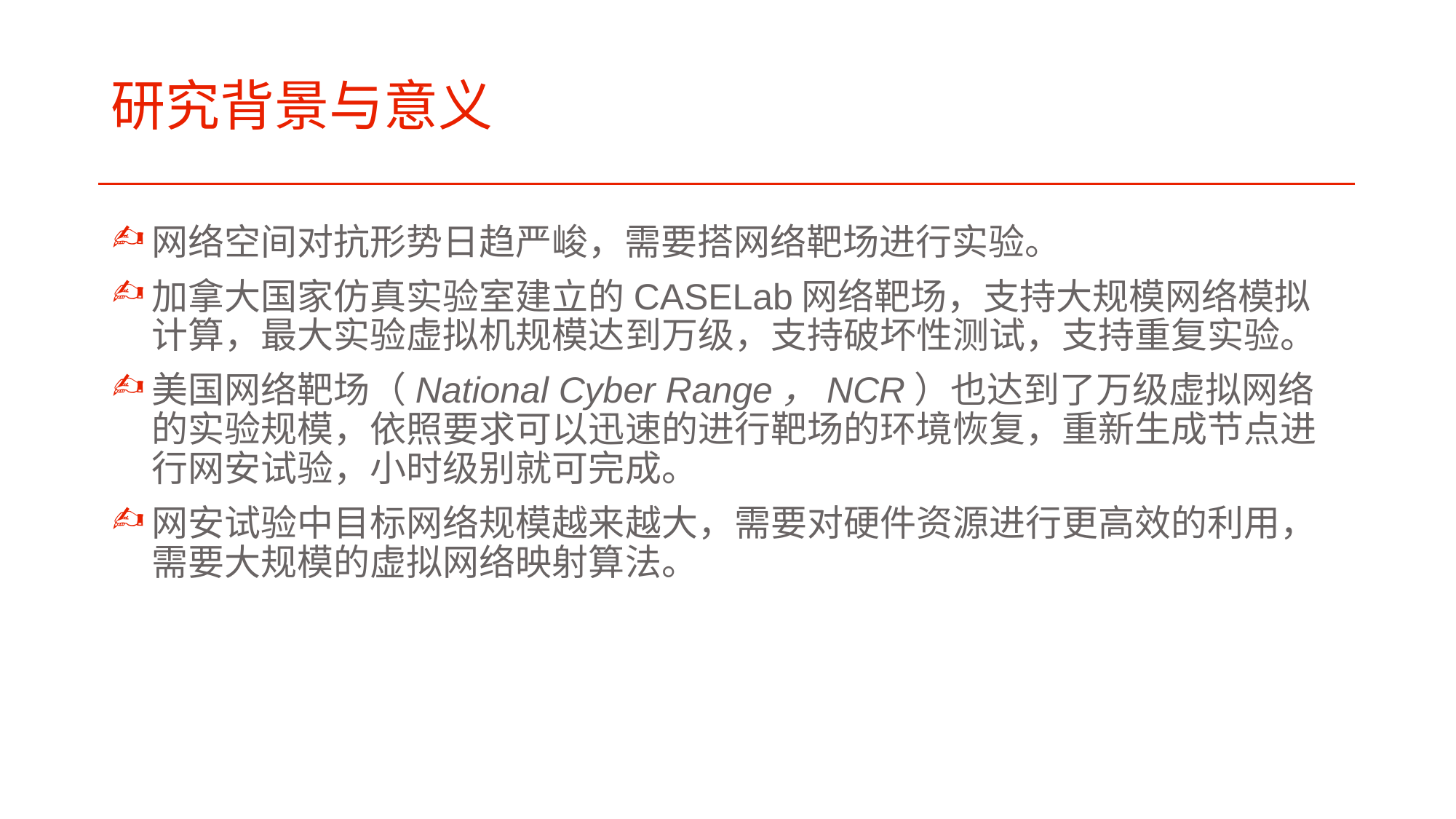

# 研究背景与意义
网络空间对抗形势日趋严峻，需要搭网络靶场进行实验。
加拿大国家仿真实验室建立的CASELab网络靶场，支持大规模网络模拟计算，最大实验虚拟机规模达到万级，支持破坏性测试，支持重复实验。
美国网络靶场（National Cyber Range，NCR）也达到了万级虚拟网络的实验规模，依照要求可以迅速的进行靶场的环境恢复，重新生成节点进行网安试验，小时级别就可完成。
网安试验中目标网络规模越来越大，需要对硬件资源进行更高效的利用，需要大规模的虚拟网络映射算法。